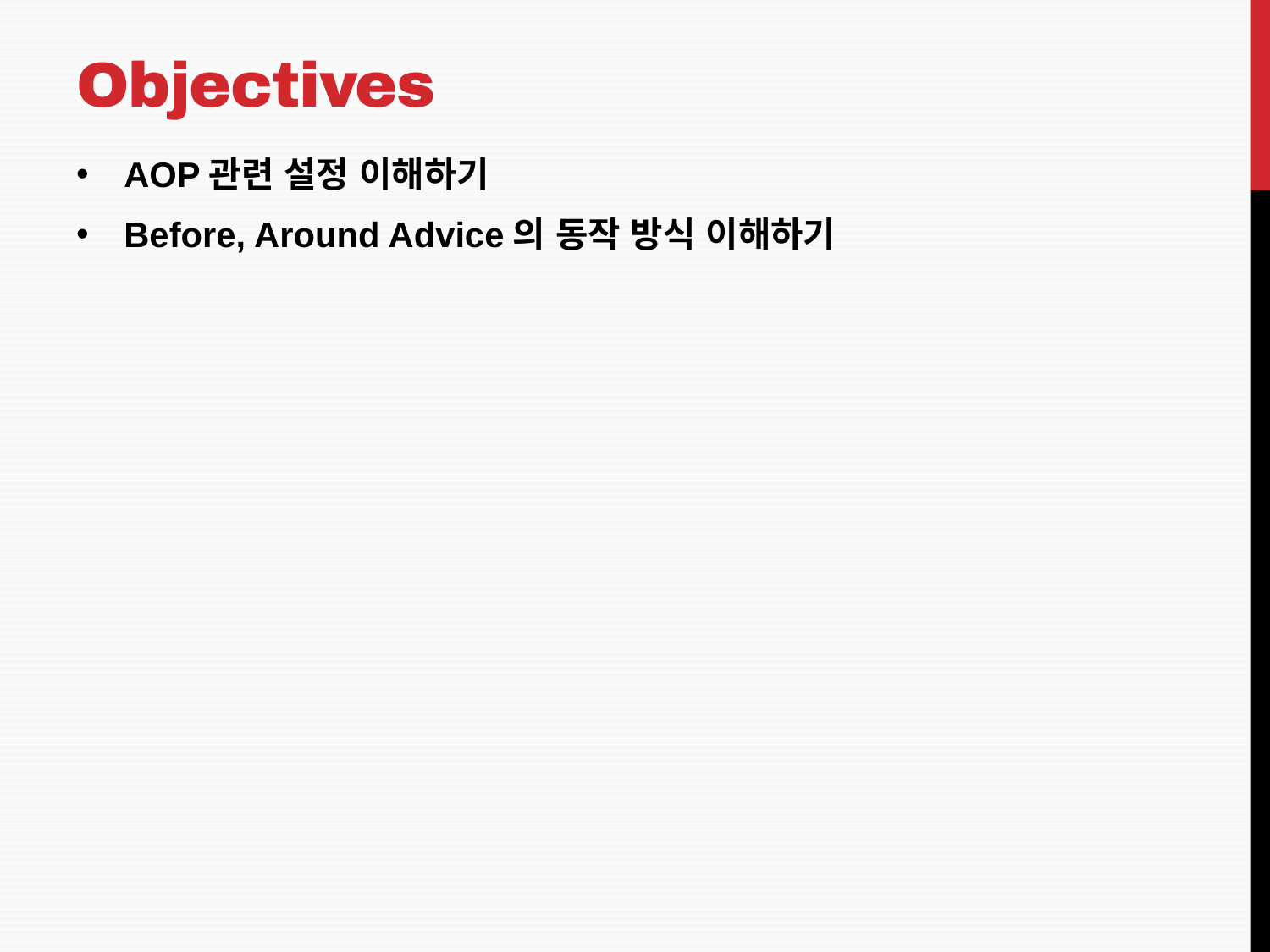

# Objectives
AOP관련 설정 이해하기
Before, Around Advice의 동작 방식 이해하기